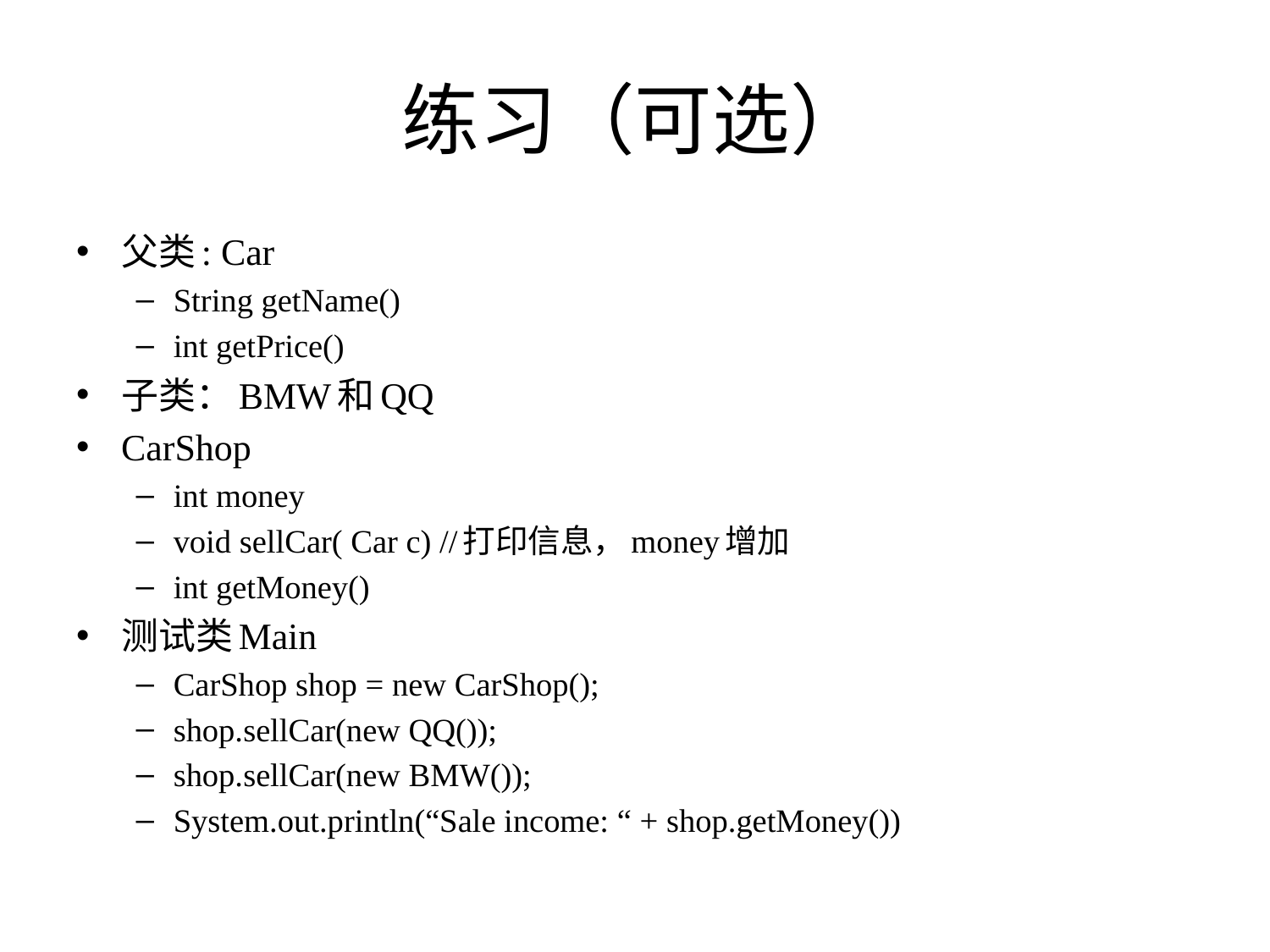

# 练习（可选）
父类: Car
String getName()
int getPrice()
子类：BMW和QQ
CarShop
int money
void sellCar( Car c) //打印信息，money增加
int getMoney()
测试类Main
CarShop shop = new CarShop();
shop.sellCar(new QQ());
shop.sellCar(new BMW());
System.out.println(“Sale income: “ + shop.getMoney())